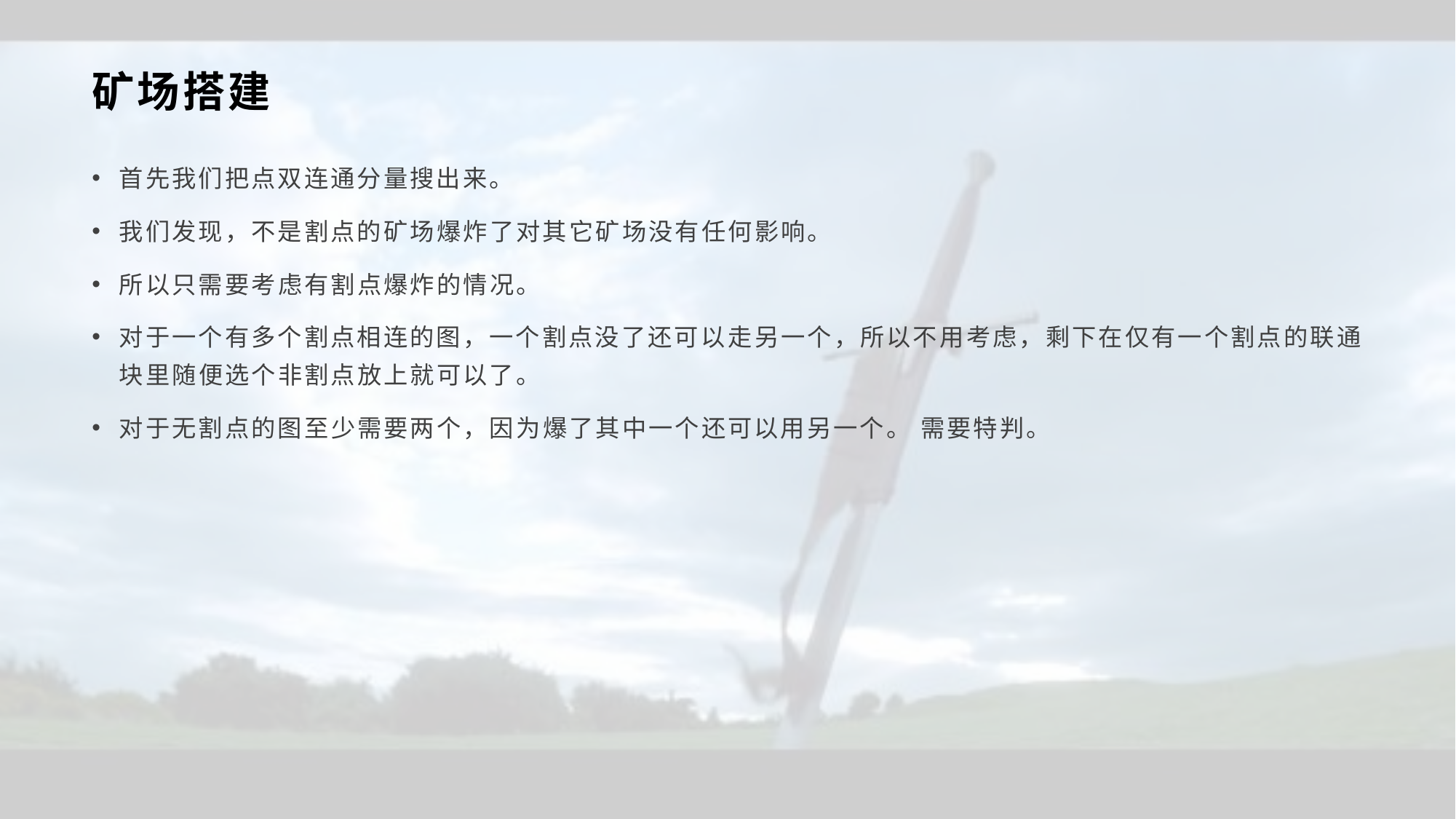

# 矿场搭建
首先我们把点双连通分量搜出来。
我们发现，不是割点的矿场爆炸了对其它矿场没有任何影响。
所以只需要考虑有割点爆炸的情况。
对于一个有多个割点相连的图，一个割点没了还可以走另一个，所以不用考虑，剩下在仅有一个割点的联通块里随便选个非割点放上就可以了。
对于无割点的图至少需要两个，因为爆了其中一个还可以用另一个。 需要特判。